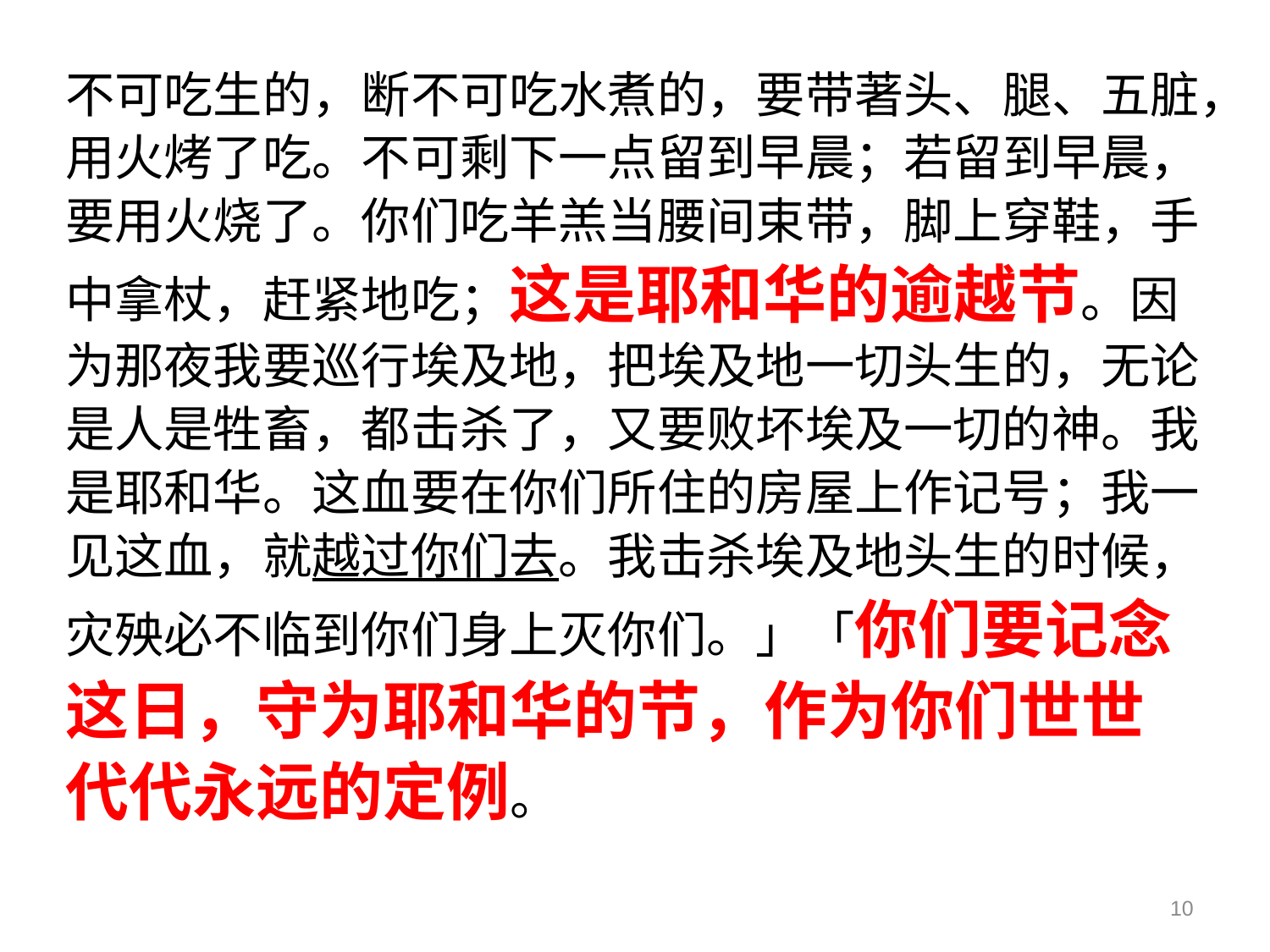

不可吃生的，断不可吃水煮的，要带著头、腿、五脏，用火烤了吃。不可剩下一点留到早晨；若留到早晨，要用火烧了。你们吃羊羔当腰间束带，脚上穿鞋，手中拿杖，赶紧地吃；这是耶和华的逾越节。因为那夜我要巡行埃及地，把埃及地一切头生的，无论是人是牲畜，都击杀了，又要败坏埃及一切的神。我是耶和华。这血要在你们所住的房屋上作记号；我一见这血，就越过你们去。我击杀埃及地头生的时候，灾殃必不临到你们身上灭你们。」「你们要记念这日，守为耶和华的节，作为你们世世代代永远的定例。
10